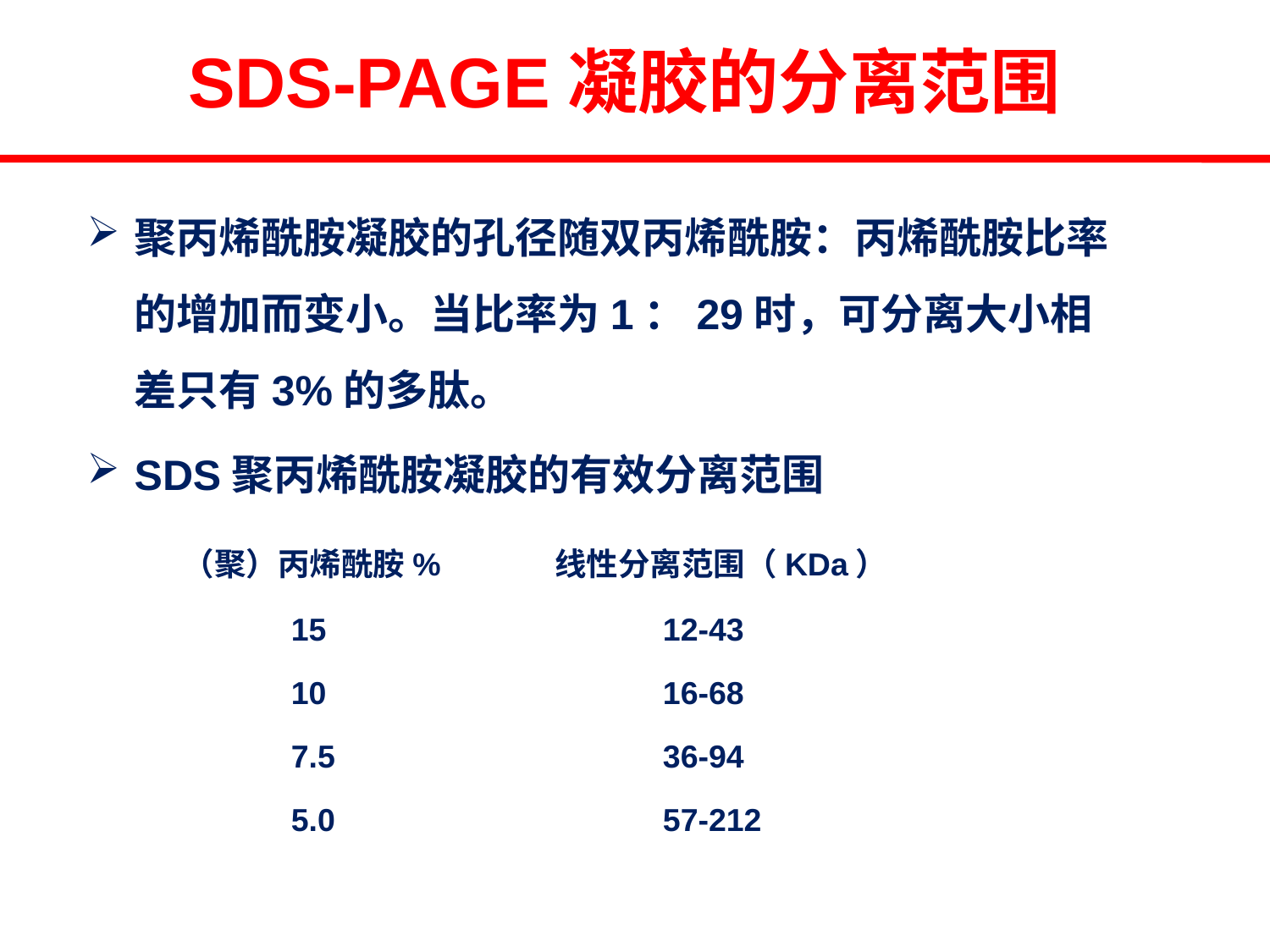

# SDS-PAGE凝胶的分离范围

聚丙烯酰胺凝胶的孔径随双丙烯酰胺：丙烯酰胺比率的增加而变小。当比率为1：29时，可分离大小相差只有3%的多肽。
SDS聚丙烯酰胺凝胶的有效分离范围
         （聚）丙烯酰胺%            线性分离范围（KDa）
                       15                                      12-43
                       10                                      16-68
                       7.5                                     36-94
                       5.0                                     57-212